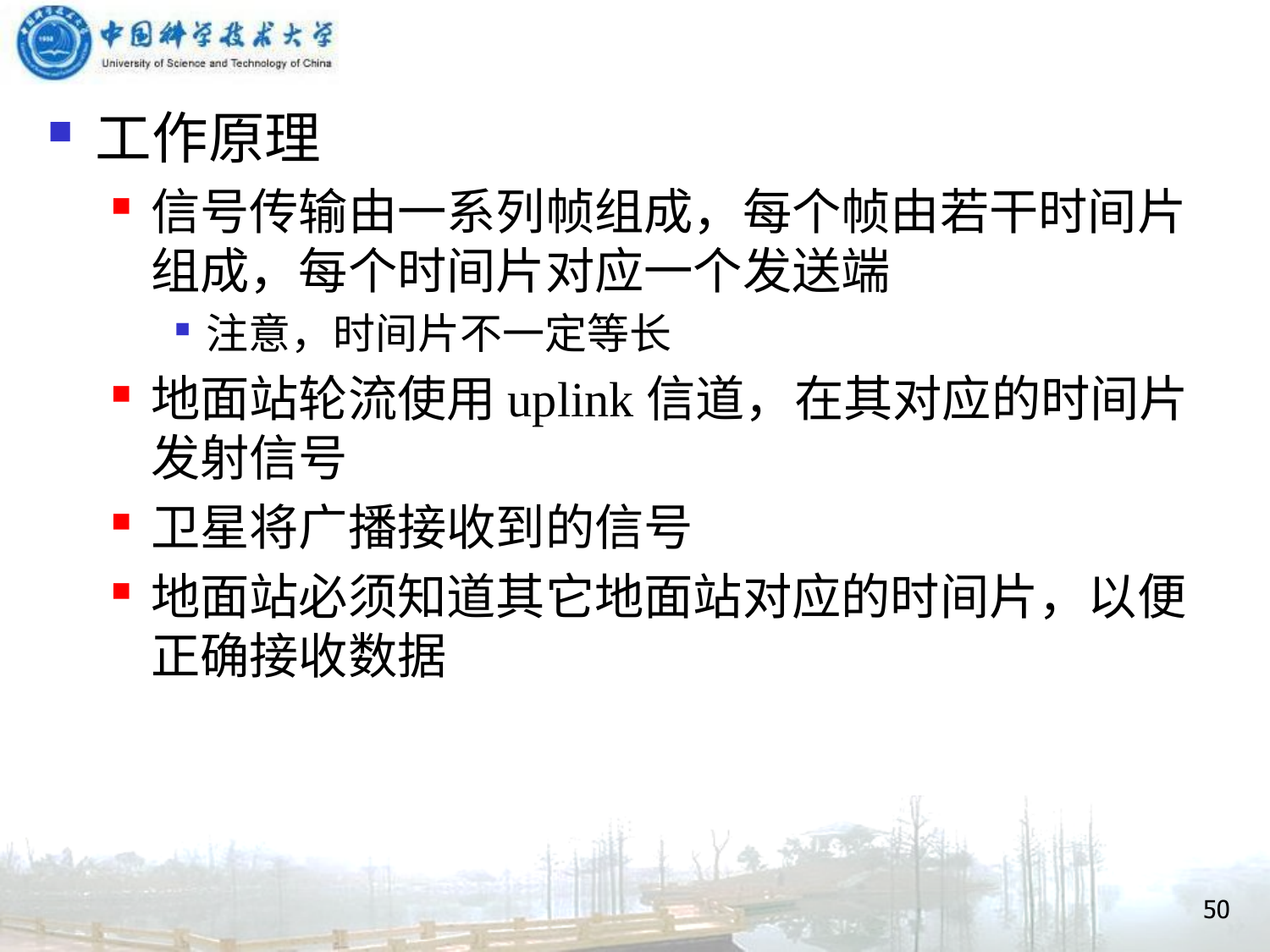

工作原理
信号传输由一系列帧组成，每个帧由若干时间片组成，每个时间片对应一个发送端
注意，时间片不一定等长
地面站轮流使用uplink信道，在其对应的时间片发射信号
卫星将广播接收到的信号
地面站必须知道其它地面站对应的时间片，以便正确接收数据
50